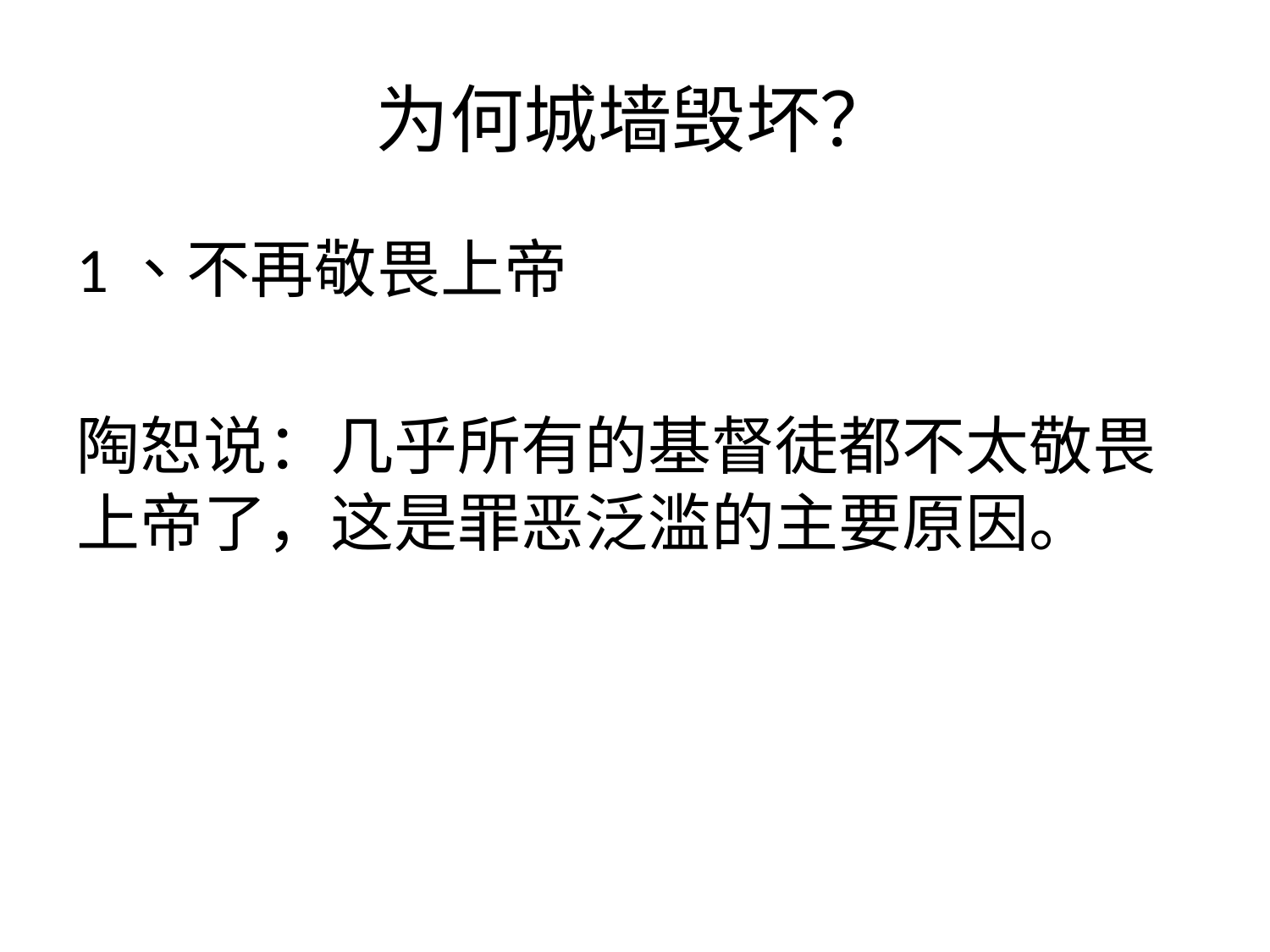

# 为何城墙毁坏？
1、不再敬畏上帝

陶恕说：几乎所有的基督徒都不太敬畏上帝了，这是罪恶泛滥的主要原因。